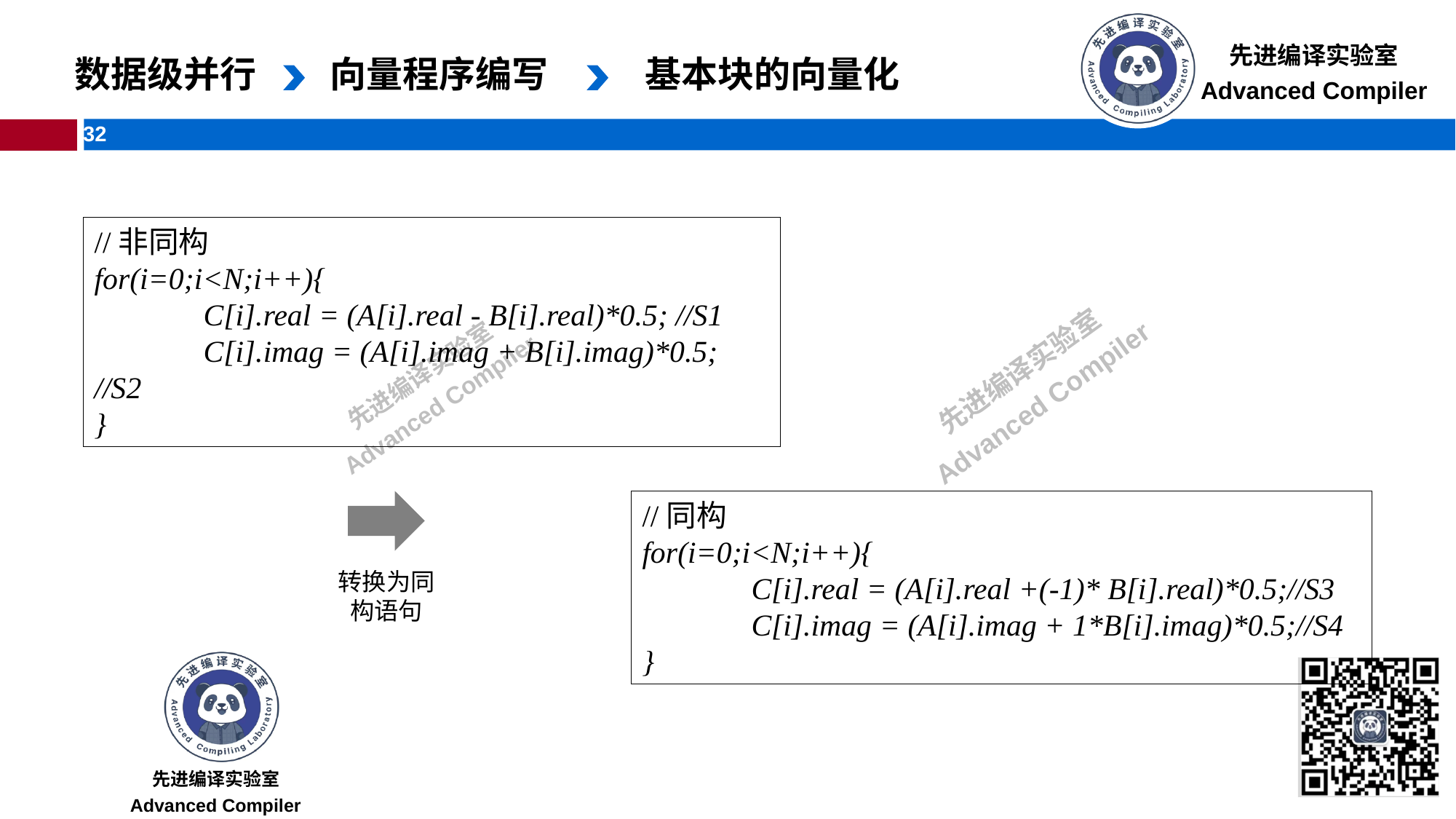

数据级并行
向量程序编写
基本块的向量化

//非同构
for(i=0;i<N;i++){
	C[i].real = (A[i].real - B[i].real)*0.5; //S1
	C[i].imag = (A[i].imag + B[i].imag)*0.5; //S2
}

//同构
for(i=0;i<N;i++){
	C[i].real = (A[i].real +(-1)* B[i].real)*0.5;//S3
	C[i].imag = (A[i].imag + 1*B[i].imag)*0.5;//S4
}
转换为同构语句